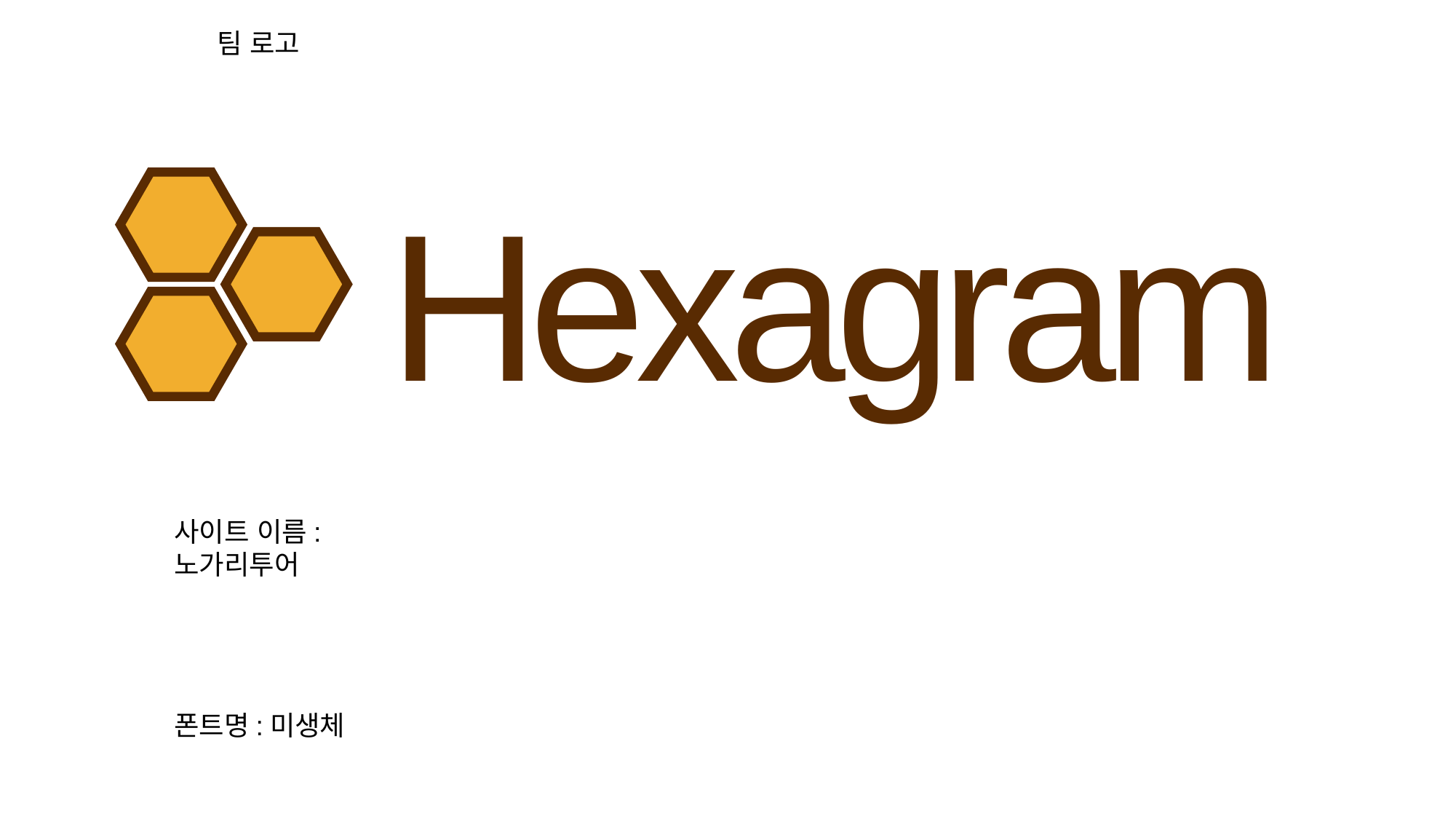

팀 로고
Hexagram

사이트 이름:
노가리투어
폰트명:미생체